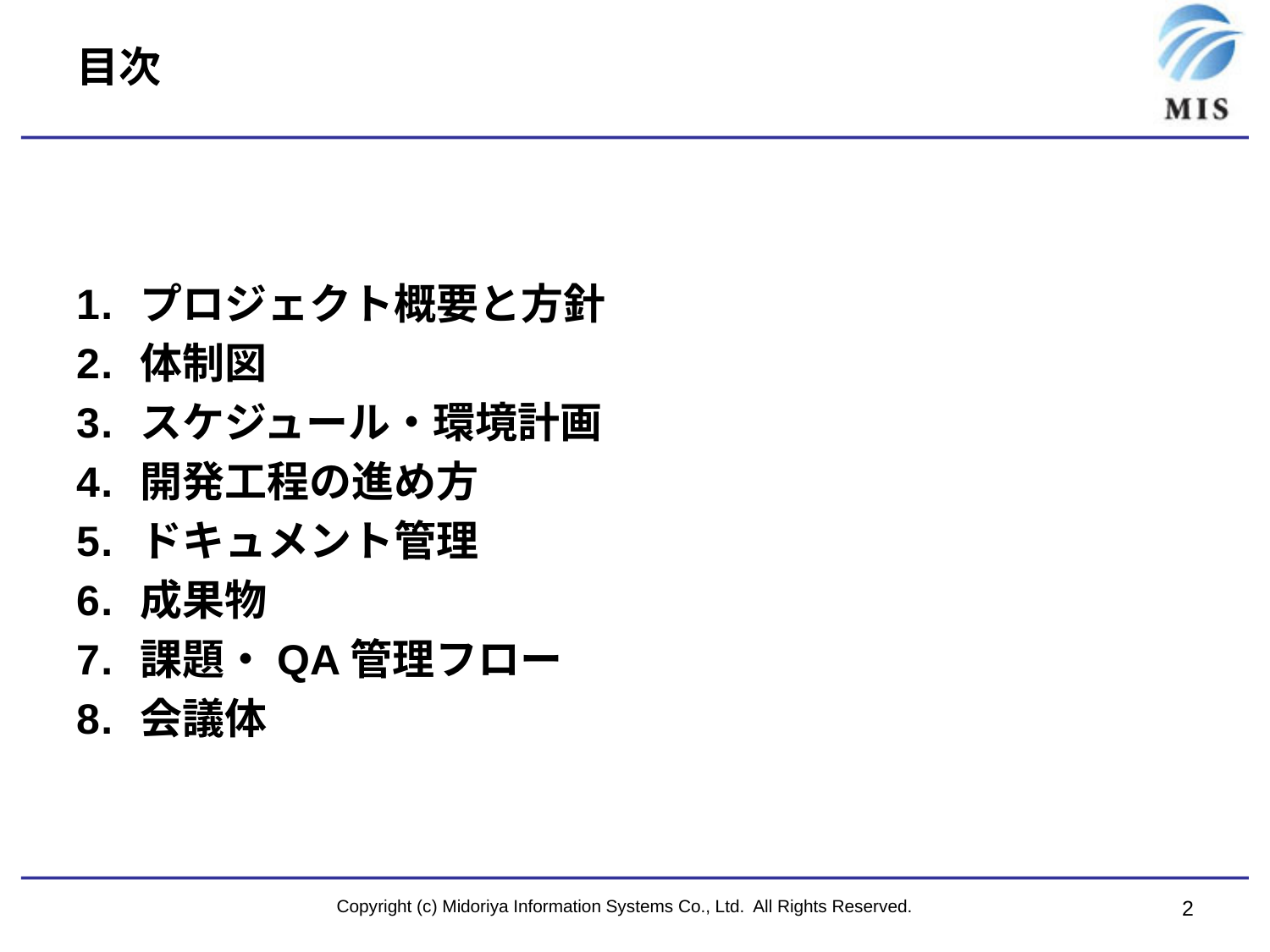

# 目次
プロジェクト概要と方針
体制図
スケジュール・環境計画
開発工程の進め方
ドキュメント管理
成果物
課題・QA管理フロー
会議体
Copyright (c) Midoriya Information Systems Co., Ltd.  All Rights Reserved.
2